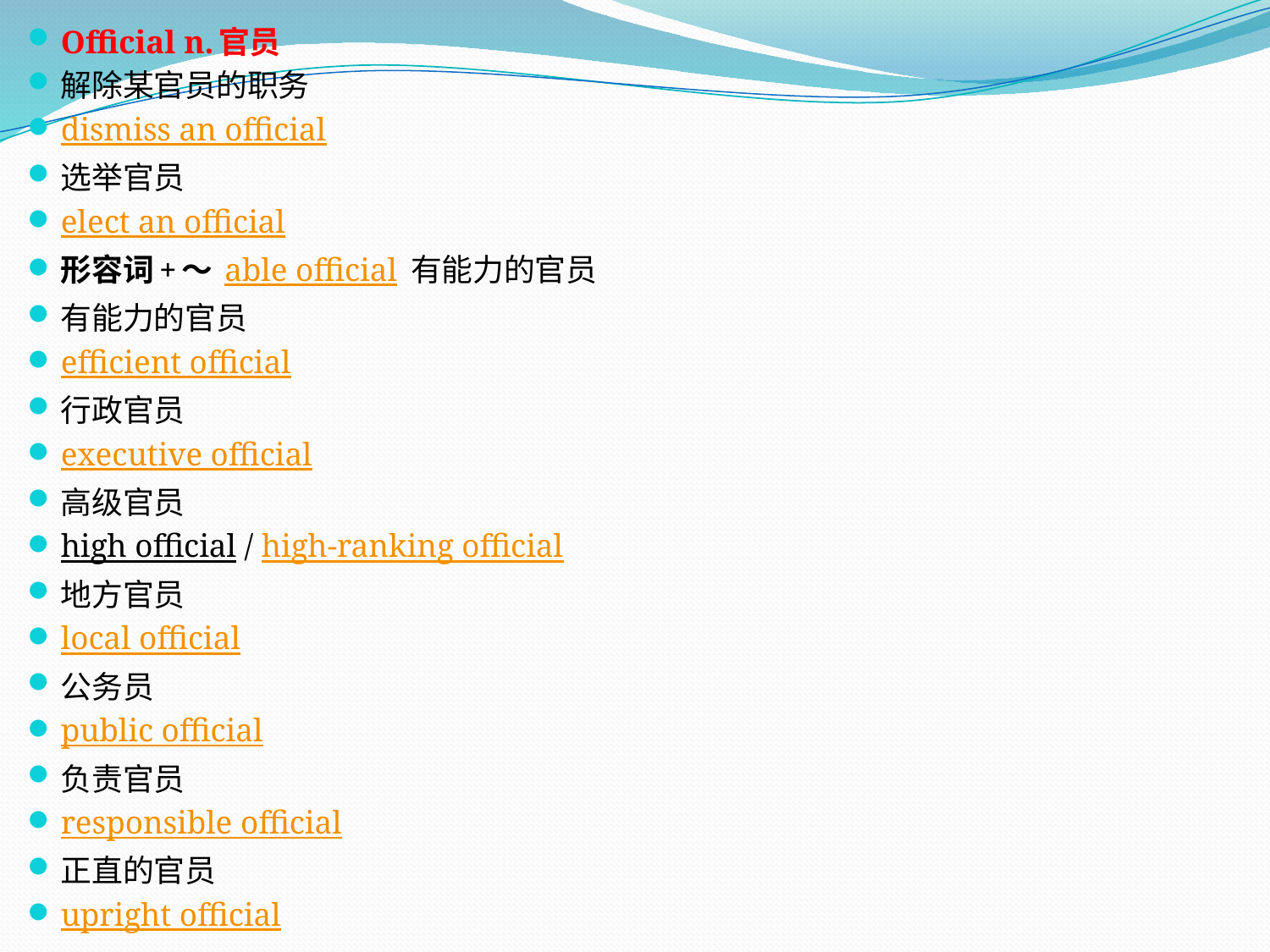

Official n.官员
解除某官员的职务
dismiss an official
选举官员
elect an official
形容词+～ able official 有能力的官员
有能力的官员
efficient official
行政官员
executive official
高级官员
high official / high-ranking official
地方官员
local official
公务员
public official
负责官员
responsible official
正直的官员
upright official